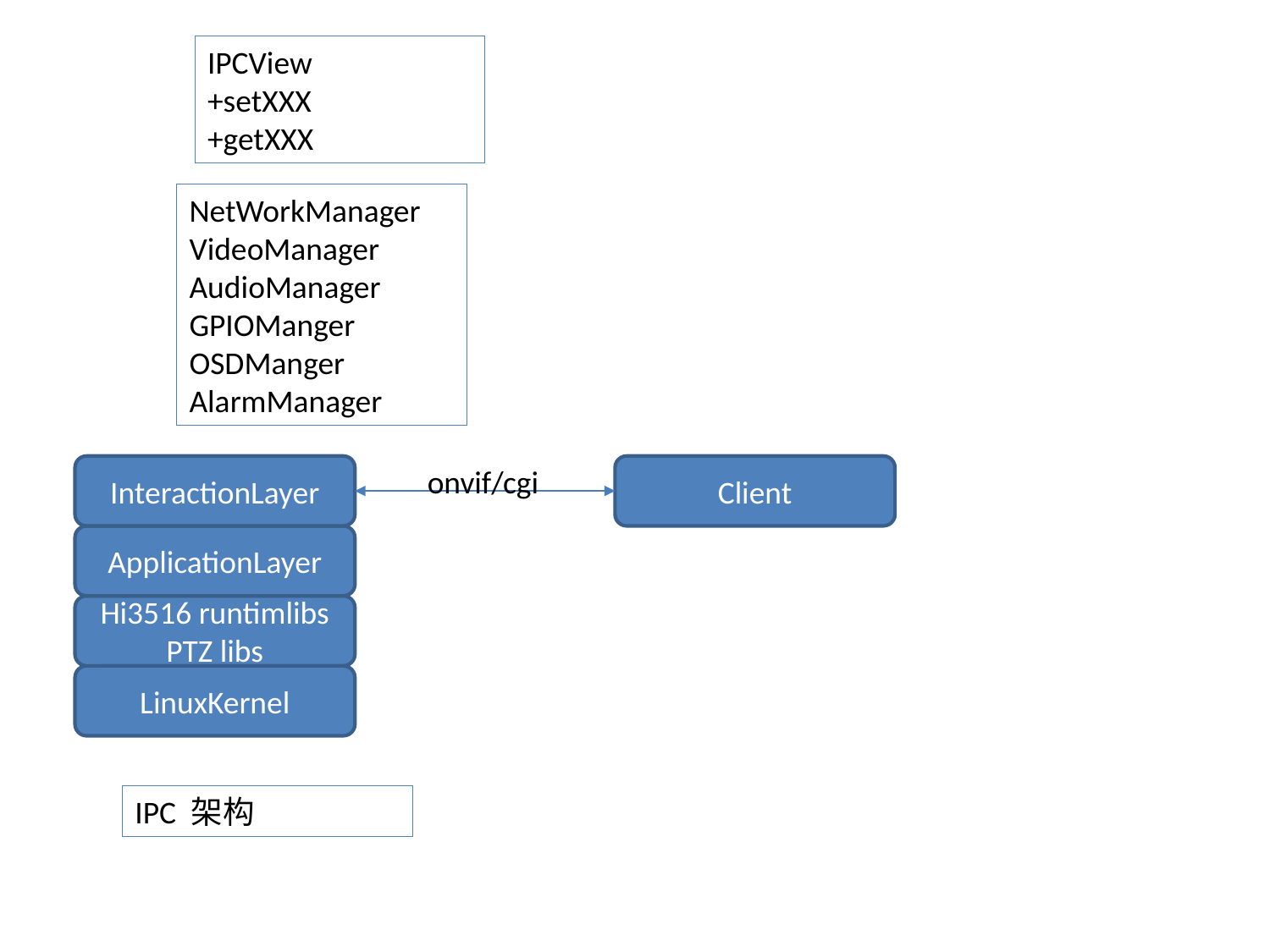

IPCView
+setXXX
+getXXX
NetWorkManager
VideoManager
AudioManager
GPIOManger
OSDManger
AlarmManager
InteractionLayer
onvif/cgi
Client
ApplicationLayer
Hi3516 runtimlibs
PTZ libs
LinuxKernel
IPC 架构